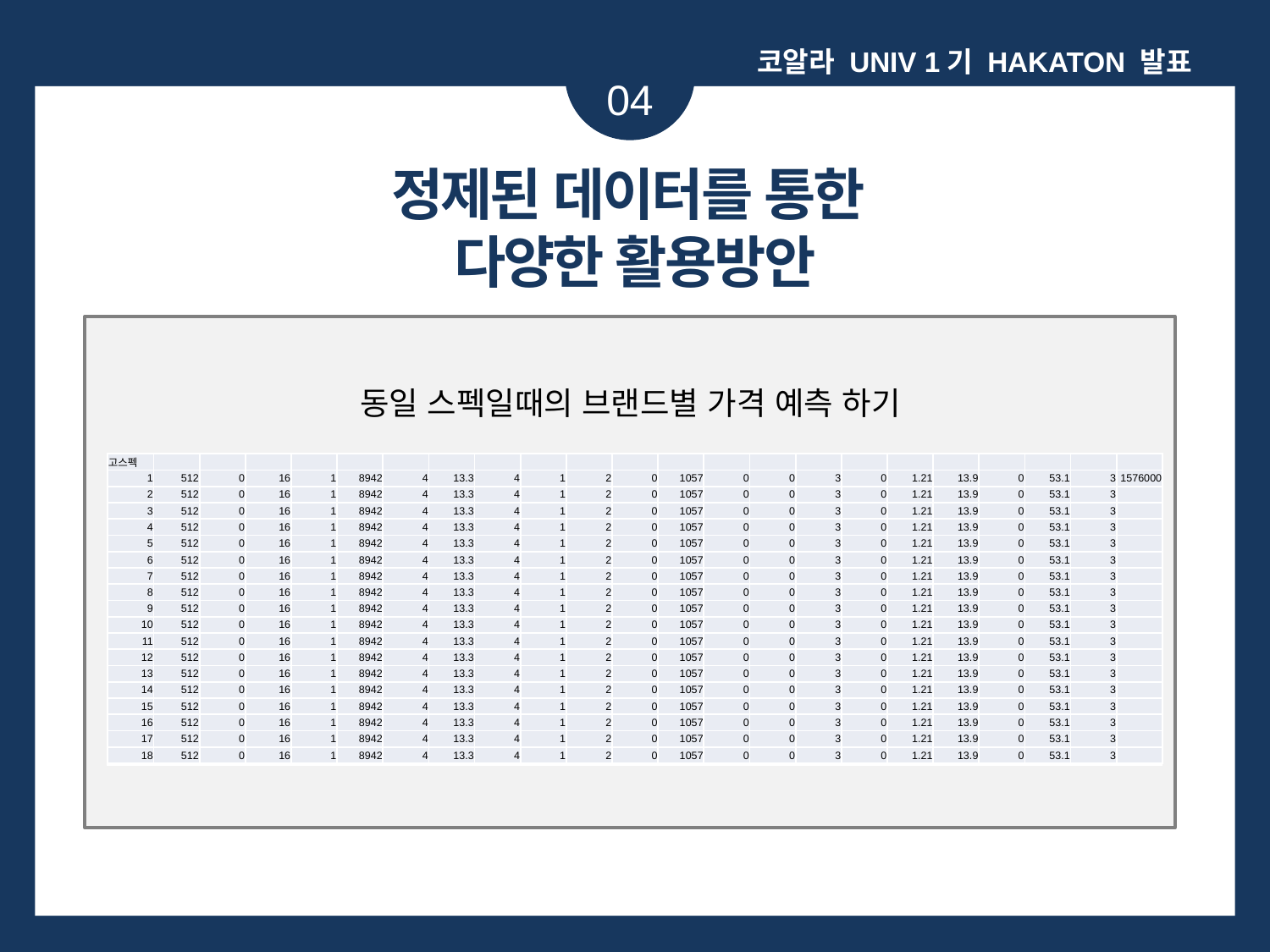

코알라 UNIV 1기 HAKATON 발표
04

정제된 데이터를 통한
다양한 활용방안

동일 스펙일때의 브랜드별 가격 예측 하기
| 고스펙 |  |  |  |  |  |  |  |  |  |  |  |  |  |  |  |  |  |  |  |  |  |  |
| --- | --- | --- | --- | --- | --- | --- | --- | --- | --- | --- | --- | --- | --- | --- | --- | --- | --- | --- | --- | --- | --- | --- |
| 1 | 512 | 0 | 16 | 1 | 8942 | 4 | 13.3 | 4 | 1 | 2 | 0 | 1057 | 0 | 0 | 3 | 0 | 1.21 | 13.9 | 0 | 53.1 | 3 | 1576000 |
| 2 | 512 | 0 | 16 | 1 | 8942 | 4 | 13.3 | 4 | 1 | 2 | 0 | 1057 | 0 | 0 | 3 | 0 | 1.21 | 13.9 | 0 | 53.1 | 3 |  |
| 3 | 512 | 0 | 16 | 1 | 8942 | 4 | 13.3 | 4 | 1 | 2 | 0 | 1057 | 0 | 0 | 3 | 0 | 1.21 | 13.9 | 0 | 53.1 | 3 |  |
| 4 | 512 | 0 | 16 | 1 | 8942 | 4 | 13.3 | 4 | 1 | 2 | 0 | 1057 | 0 | 0 | 3 | 0 | 1.21 | 13.9 | 0 | 53.1 | 3 |  |
| 5 | 512 | 0 | 16 | 1 | 8942 | 4 | 13.3 | 4 | 1 | 2 | 0 | 1057 | 0 | 0 | 3 | 0 | 1.21 | 13.9 | 0 | 53.1 | 3 |  |
| 6 | 512 | 0 | 16 | 1 | 8942 | 4 | 13.3 | 4 | 1 | 2 | 0 | 1057 | 0 | 0 | 3 | 0 | 1.21 | 13.9 | 0 | 53.1 | 3 |  |
| 7 | 512 | 0 | 16 | 1 | 8942 | 4 | 13.3 | 4 | 1 | 2 | 0 | 1057 | 0 | 0 | 3 | 0 | 1.21 | 13.9 | 0 | 53.1 | 3 |  |
| 8 | 512 | 0 | 16 | 1 | 8942 | 4 | 13.3 | 4 | 1 | 2 | 0 | 1057 | 0 | 0 | 3 | 0 | 1.21 | 13.9 | 0 | 53.1 | 3 |  |
| 9 | 512 | 0 | 16 | 1 | 8942 | 4 | 13.3 | 4 | 1 | 2 | 0 | 1057 | 0 | 0 | 3 | 0 | 1.21 | 13.9 | 0 | 53.1 | 3 |  |
| 10 | 512 | 0 | 16 | 1 | 8942 | 4 | 13.3 | 4 | 1 | 2 | 0 | 1057 | 0 | 0 | 3 | 0 | 1.21 | 13.9 | 0 | 53.1 | 3 |  |
| 11 | 512 | 0 | 16 | 1 | 8942 | 4 | 13.3 | 4 | 1 | 2 | 0 | 1057 | 0 | 0 | 3 | 0 | 1.21 | 13.9 | 0 | 53.1 | 3 |  |
| 12 | 512 | 0 | 16 | 1 | 8942 | 4 | 13.3 | 4 | 1 | 2 | 0 | 1057 | 0 | 0 | 3 | 0 | 1.21 | 13.9 | 0 | 53.1 | 3 |  |
| 13 | 512 | 0 | 16 | 1 | 8942 | 4 | 13.3 | 4 | 1 | 2 | 0 | 1057 | 0 | 0 | 3 | 0 | 1.21 | 13.9 | 0 | 53.1 | 3 |  |
| 14 | 512 | 0 | 16 | 1 | 8942 | 4 | 13.3 | 4 | 1 | 2 | 0 | 1057 | 0 | 0 | 3 | 0 | 1.21 | 13.9 | 0 | 53.1 | 3 |  |
| 15 | 512 | 0 | 16 | 1 | 8942 | 4 | 13.3 | 4 | 1 | 2 | 0 | 1057 | 0 | 0 | 3 | 0 | 1.21 | 13.9 | 0 | 53.1 | 3 |  |
| 16 | 512 | 0 | 16 | 1 | 8942 | 4 | 13.3 | 4 | 1 | 2 | 0 | 1057 | 0 | 0 | 3 | 0 | 1.21 | 13.9 | 0 | 53.1 | 3 |  |
| 17 | 512 | 0 | 16 | 1 | 8942 | 4 | 13.3 | 4 | 1 | 2 | 0 | 1057 | 0 | 0 | 3 | 0 | 1.21 | 13.9 | 0 | 53.1 | 3 |  |
| 18 | 512 | 0 | 16 | 1 | 8942 | 4 | 13.3 | 4 | 1 | 2 | 0 | 1057 | 0 | 0 | 3 | 0 | 1.21 | 13.9 | 0 | 53.1 | 3 |  |
| 저스펙 |  |  |  |  |  |  |  |  |  |  |  |  |  |  |  |  |  |  |  |  |  |  |
| --- | --- | --- | --- | --- | --- | --- | --- | --- | --- | --- | --- | --- | --- | --- | --- | --- | --- | --- | --- | --- | --- | --- |
| brand | SSD.cp | HDD.cp | RAM.cp | CPU.com | CPU.av | core num | screen size | resolution | DDR | SSD.kind | GPU.com | GPU.av | VRAM | HDMI | USB num | num keypad | weight | thickness | multireader | battery | operating system | price |
| 1 | 128 | 0 | 8 | 1 | 3154 | 2 | 13.3 | 1 | 1 | 3 | 0 | 717 | 0 | 1 | 2 | 0 | 1 | 16.5 | 1 | 39 | 3 | 931000 |
| 2 | 128 | 0 | 8 | 1 | 3154 | 2 | 13.3 | 1 | 1 | 3 | 0 | 717 | 0 | 1 | 2 | 0 | 1 | 16.5 | 1 | 39 | 3 |  |
| 3 | 128 | 0 | 8 | 1 | 3154 | 2 | 13.3 | 1 | 1 | 3 | 0 | 717 | 0 | 1 | 2 | 0 | 1 | 16.5 | 1 | 39 | 3 |  |
| 4 | 128 | 0 | 8 | 1 | 3154 | 2 | 13.3 | 1 | 1 | 3 | 0 | 717 | 0 | 1 | 2 | 0 | 1 | 16.5 | 1 | 39 | 3 |  |
| 5 | 128 | 0 | 8 | 1 | 3154 | 2 | 13.3 | 1 | 1 | 3 | 0 | 717 | 0 | 1 | 2 | 0 | 1 | 16.5 | 1 | 39 | 3 |  |
| 6 | 128 | 0 | 8 | 1 | 3154 | 2 | 13.3 | 1 | 1 | 3 | 0 | 717 | 0 | 1 | 2 | 0 | 1 | 16.5 | 1 | 39 | 3 |  |
| 7 | 128 | 0 | 8 | 1 | 3154 | 2 | 13.3 | 1 | 1 | 3 | 0 | 717 | 0 | 1 | 2 | 0 | 1 | 16.5 | 1 | 39 | 3 |  |
| 8 | 128 | 0 | 8 | 1 | 3154 | 2 | 13.3 | 1 | 1 | 3 | 0 | 717 | 0 | 1 | 2 | 0 | 1 | 16.5 | 1 | 39 | 3 |  |
| 9 | 128 | 0 | 8 | 1 | 3154 | 2 | 13.3 | 1 | 1 | 3 | 0 | 717 | 0 | 1 | 2 | 0 | 1 | 16.5 | 1 | 39 | 3 |  |
| 10 | 128 | 0 | 8 | 1 | 3154 | 2 | 13.3 | 1 | 1 | 3 | 0 | 717 | 0 | 1 | 2 | 0 | 1 | 16.5 | 1 | 39 | 3 |  |
| 11 | 128 | 0 | 8 | 1 | 3154 | 2 | 13.3 | 1 | 1 | 3 | 0 | 717 | 0 | 1 | 2 | 0 | 1 | 16.5 | 1 | 39 | 3 |  |
| 12 | 128 | 0 | 8 | 1 | 3154 | 2 | 13.3 | 1 | 1 | 3 | 0 | 717 | 0 | 1 | 2 | 0 | 1 | 16.5 | 1 | 39 | 3 |  |
| 13 | 128 | 0 | 8 | 1 | 3154 | 2 | 13.3 | 1 | 1 | 3 | 0 | 717 | 0 | 1 | 2 | 0 | 1 | 16.5 | 1 | 39 | 3 |  |
| 14 | 128 | 0 | 8 | 1 | 3154 | 2 | 13.3 | 1 | 1 | 3 | 0 | 717 | 0 | 1 | 2 | 0 | 1 | 16.5 | 1 | 39 | 3 |  |
| 15 | 128 | 0 | 8 | 1 | 3154 | 2 | 13.3 | 1 | 1 | 3 | 0 | 717 | 0 | 1 | 2 | 0 | 1 | 16.5 | 1 | 39 | 3 |  |
| 16 | 128 | 0 | 8 | 1 | 3154 | 2 | 13.3 | 1 | 1 | 3 | 0 | 717 | 0 | 1 | 2 | 0 | 1 | 16.5 | 1 | 39 | 3 |  |
| 17 | 128 | 0 | 8 | 1 | 3154 | 2 | 13.3 | 1 | 1 | 3 | 0 | 717 | 0 | 1 | 2 | 0 | 1 | 16.5 | 1 | 39 | 3 |  |
| 18 | 128 | 0 | 8 | 1 | 3154 | 2 | 13.3 | 1 | 1 | 3 | 0 | 717 | 0 | 1 | 2 | 0 | 1 | 16.5 | 1 | 39 | 3 |  |
| 중스펙 |  |  |  |  |  |  |  |  |  |  |  |  |  |  |  |  |  |  |  |  |  |  |
| --- | --- | --- | --- | --- | --- | --- | --- | --- | --- | --- | --- | --- | --- | --- | --- | --- | --- | --- | --- | --- | --- | --- |
| 1 | 256 | 0 | 8 | 1 | 7989 | 4 | 13.3 | 1 | 2 | 3 | 0 | 1057 | 0 | 1 | 2 | 0 | 1 | 16.5 | 1 | 39 | 2 | 1218000 |
| 2 | 256 | 0 | 8 | 1 | 7989 | 4 | 13.3 | 1 | 2 | 3 | 0 | 1057 | 0 | 1 | 2 | 0 | 1 | 16.5 | 1 | 39 | 2 |  |
| 3 | 256 | 0 | 8 | 1 | 7989 | 4 | 13.3 | 1 | 2 | 3 | 0 | 1057 | 0 | 1 | 2 | 0 | 1 | 16.5 | 1 | 39 | 2 |  |
| 4 | 256 | 0 | 8 | 1 | 7989 | 4 | 13.3 | 1 | 2 | 3 | 0 | 1057 | 0 | 1 | 2 | 0 | 1 | 16.5 | 1 | 39 | 2 |  |
| 5 | 256 | 0 | 8 | 1 | 7989 | 4 | 13.3 | 1 | 2 | 3 | 0 | 1057 | 0 | 1 | 2 | 0 | 1 | 16.5 | 1 | 39 | 2 |  |
| 6 | 256 | 0 | 8 | 1 | 7989 | 4 | 13.3 | 1 | 2 | 3 | 0 | 1057 | 0 | 1 | 2 | 0 | 1 | 16.5 | 1 | 39 | 2 |  |
| 7 | 256 | 0 | 8 | 1 | 7989 | 4 | 13.3 | 1 | 2 | 3 | 0 | 1057 | 0 | 1 | 2 | 0 | 1 | 16.5 | 1 | 39 | 2 |  |
| 8 | 256 | 0 | 8 | 1 | 7989 | 4 | 13.3 | 1 | 2 | 3 | 0 | 1057 | 0 | 1 | 2 | 0 | 1 | 16.5 | 1 | 39 | 2 |  |
| 9 | 256 | 0 | 8 | 1 | 7989 | 4 | 13.3 | 1 | 2 | 3 | 0 | 1057 | 0 | 1 | 2 | 0 | 1 | 16.5 | 1 | 39 | 2 |  |
| 10 | 256 | 0 | 8 | 1 | 7989 | 4 | 13.3 | 1 | 2 | 3 | 0 | 1057 | 0 | 1 | 2 | 0 | 1 | 16.5 | 1 | 39 | 2 |  |
| 11 | 256 | 0 | 8 | 1 | 7989 | 4 | 13.3 | 1 | 2 | 3 | 0 | 1057 | 0 | 1 | 2 | 0 | 1 | 16.5 | 1 | 39 | 2 |  |
| 12 | 256 | 0 | 8 | 1 | 7989 | 4 | 13.3 | 1 | 2 | 3 | 0 | 1057 | 0 | 1 | 2 | 0 | 1 | 16.5 | 1 | 39 | 2 |  |
| 13 | 256 | 0 | 8 | 1 | 7989 | 4 | 13.3 | 1 | 2 | 3 | 0 | 1057 | 0 | 1 | 2 | 0 | 1 | 16.5 | 1 | 39 | 2 |  |
| 14 | 256 | 0 | 8 | 1 | 7989 | 4 | 13.3 | 1 | 2 | 3 | 0 | 1057 | 0 | 1 | 2 | 0 | 1 | 16.5 | 1 | 39 | 2 |  |
| 15 | 256 | 0 | 8 | 1 | 7989 | 4 | 13.3 | 1 | 2 | 3 | 0 | 1057 | 0 | 1 | 2 | 0 | 1 | 16.5 | 1 | 39 | 2 |  |
| 16 | 256 | 0 | 8 | 1 | 7989 | 4 | 13.3 | 1 | 2 | 3 | 0 | 1057 | 0 | 1 | 2 | 0 | 1 | 16.5 | 1 | 39 | 2 |  |
| 17 | 256 | 0 | 8 | 1 | 7989 | 4 | 13.3 | 1 | 2 | 3 | 0 | 1057 | 0 | 1 | 2 | 0 | 1 | 16.5 | 1 | 39 | 2 |  |
| 18 | 256 | 0 | 8 | 1 | 7989 | 4 | 13.3 | 1 | 2 | 3 | 0 | 1057 | 0 | 1 | 2 | 0 | 1 | 16.5 | 1 | 39 | 2 |  |